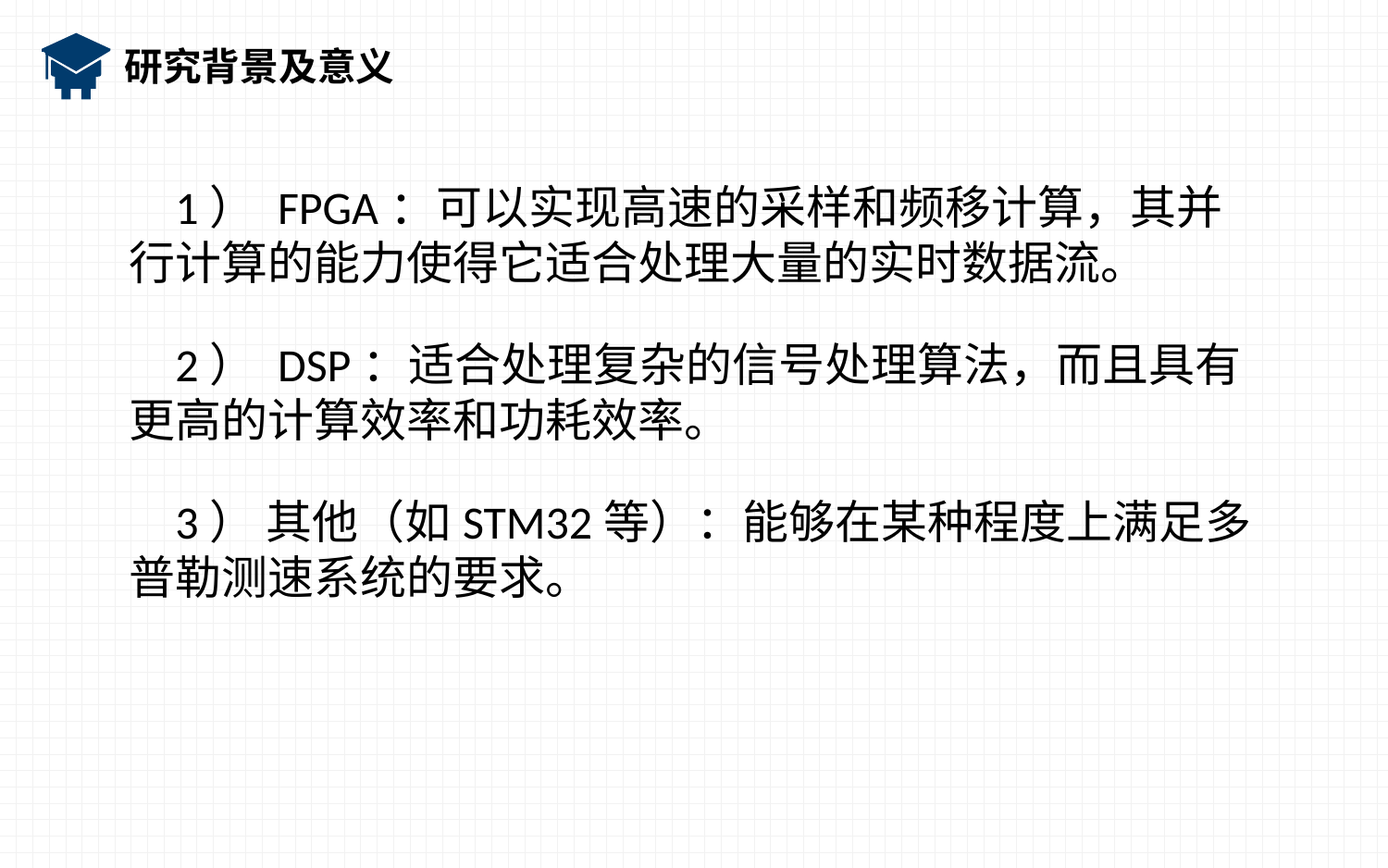

研究背景及意义
1） FPGA：可以实现高速的采样和频移计算，其并行计算的能力使得它适合处理大量的实时数据流。
2） DSP：适合处理复杂的信号处理算法，而且具有更高的计算效率和功耗效率。
3） 其他（如STM32等）：能够在某种程度上满足多普勒测速系统的要求。